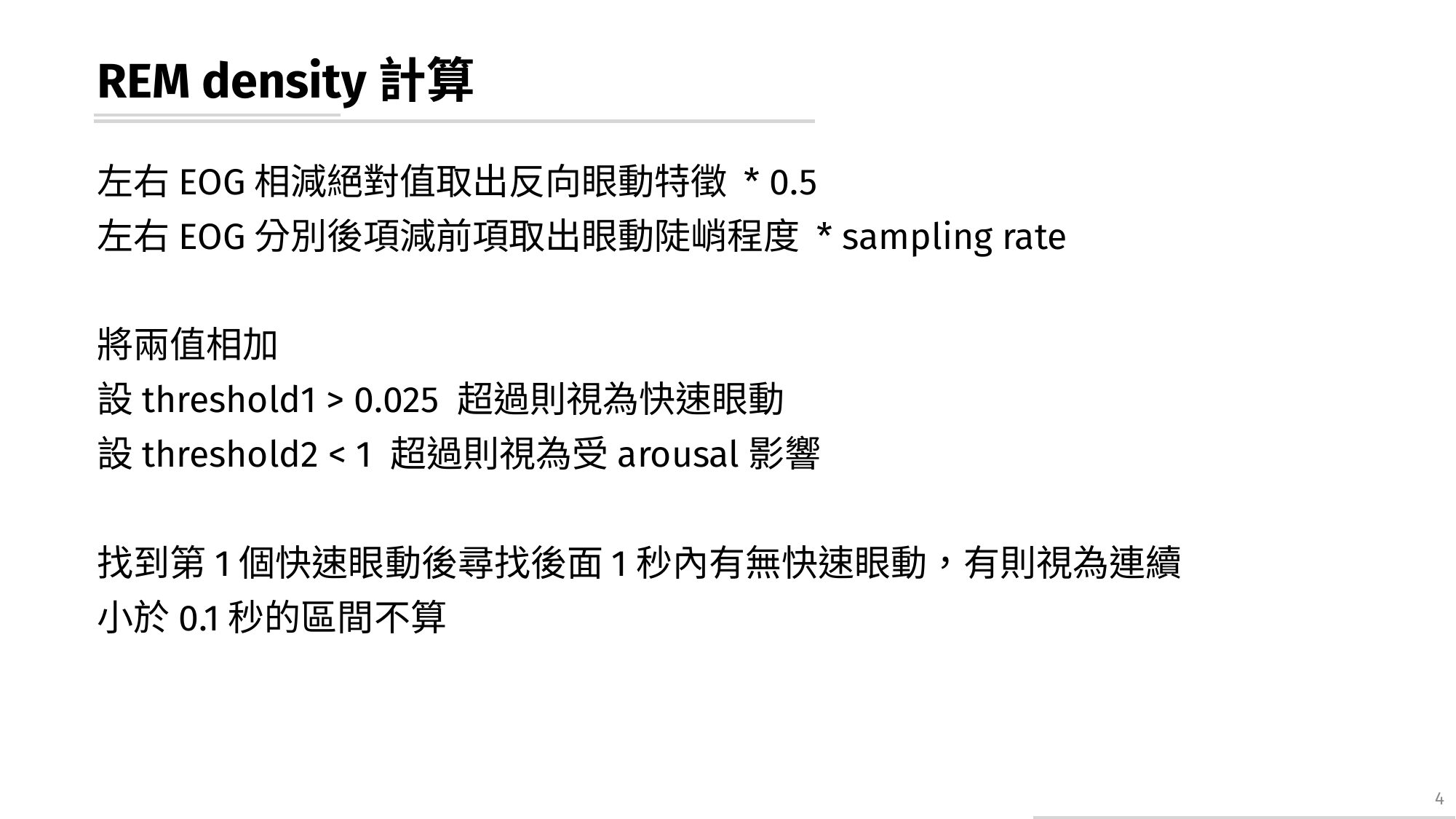

# REM density計算
左右EOG相減絕對值取出反向眼動特徵 * 0.5
左右EOG分別後項減前項取出眼動陡峭程度 * sampling rate

將兩值相加
設threshold1 > 0.025 超過則視為快速眼動
設threshold2 < 1 超過則視為受arousal影響

找到第1個快速眼動後尋找後面1秒內有無快速眼動，有則視為連續
小於0.1秒的區間不算
4